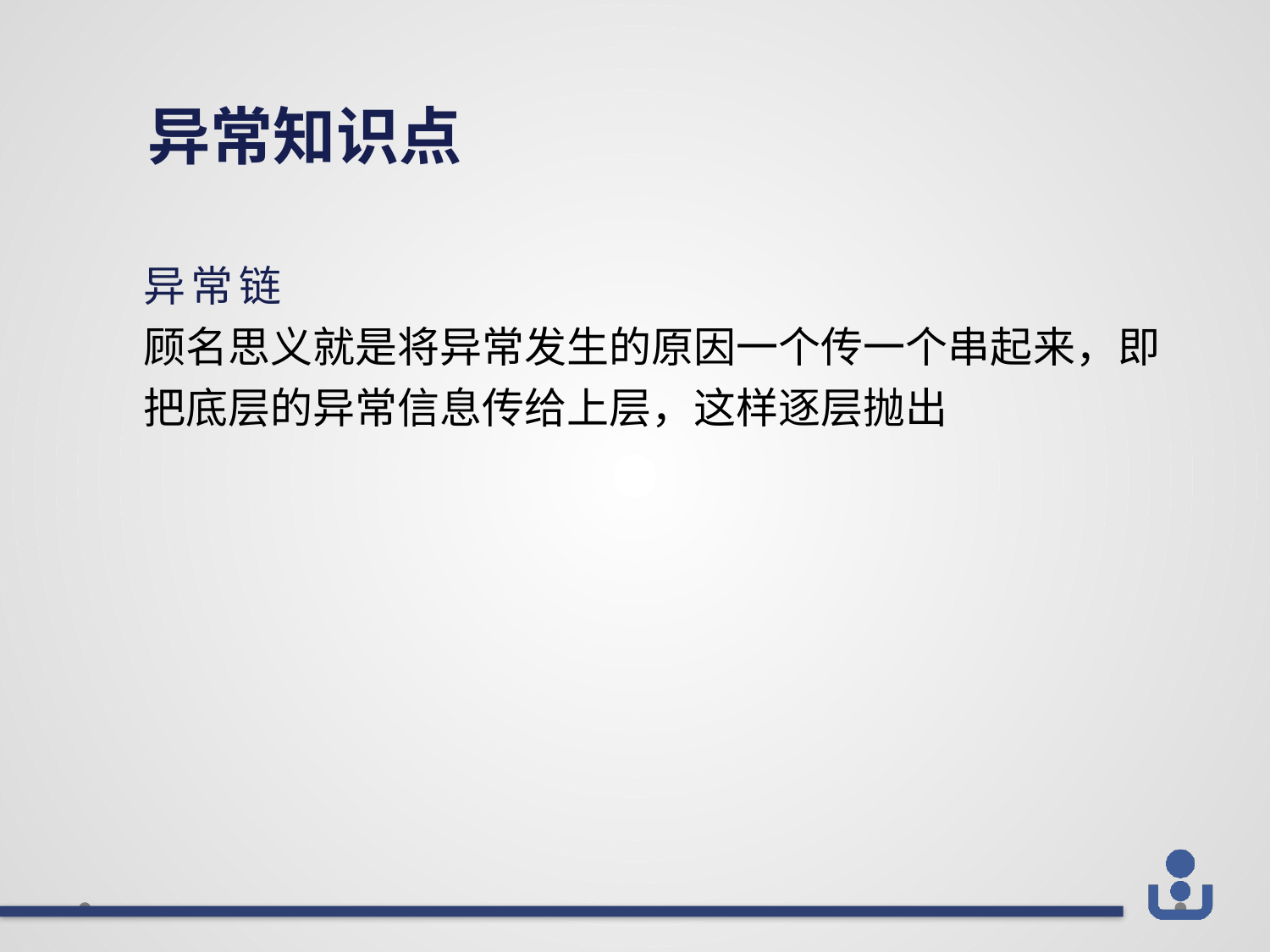

异常知识点
异常链
顾名思义就是将异常发生的原因一个传一个串起来，即把底层的异常信息传给上层，这样逐层抛出